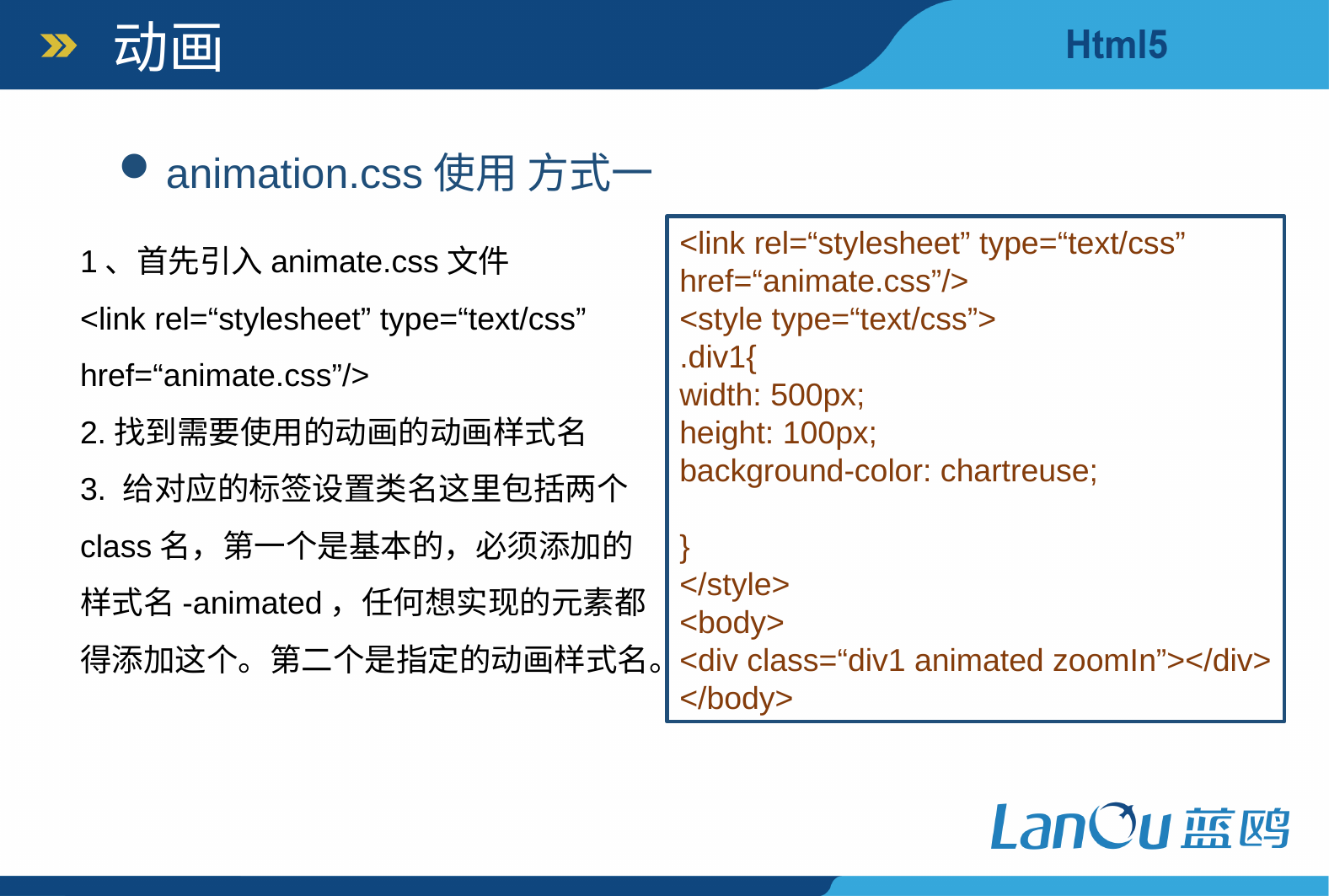

动画
animation.css使用 方式一

1、首先引入animate.css文件
<link rel=“stylesheet” type=“text/css” href=“animate.css”/>
2.找到需要使用的动画的动画样式名
3. 给对应的标签设置类名这里包括两个class名，第一个是基本的，必须添加的样式名-animated，任何想实现的元素都得添加这个。第二个是指定的动画样式名。
<link rel=“stylesheet” type=“text/css” href=“animate.css”/>
<style type=“text/css”>
.div1{
width: 500px;
height: 100px;
background-color: chartreuse;

}
</style>
<body>
<div class=“div1 animated zoomIn”></div>
</body>